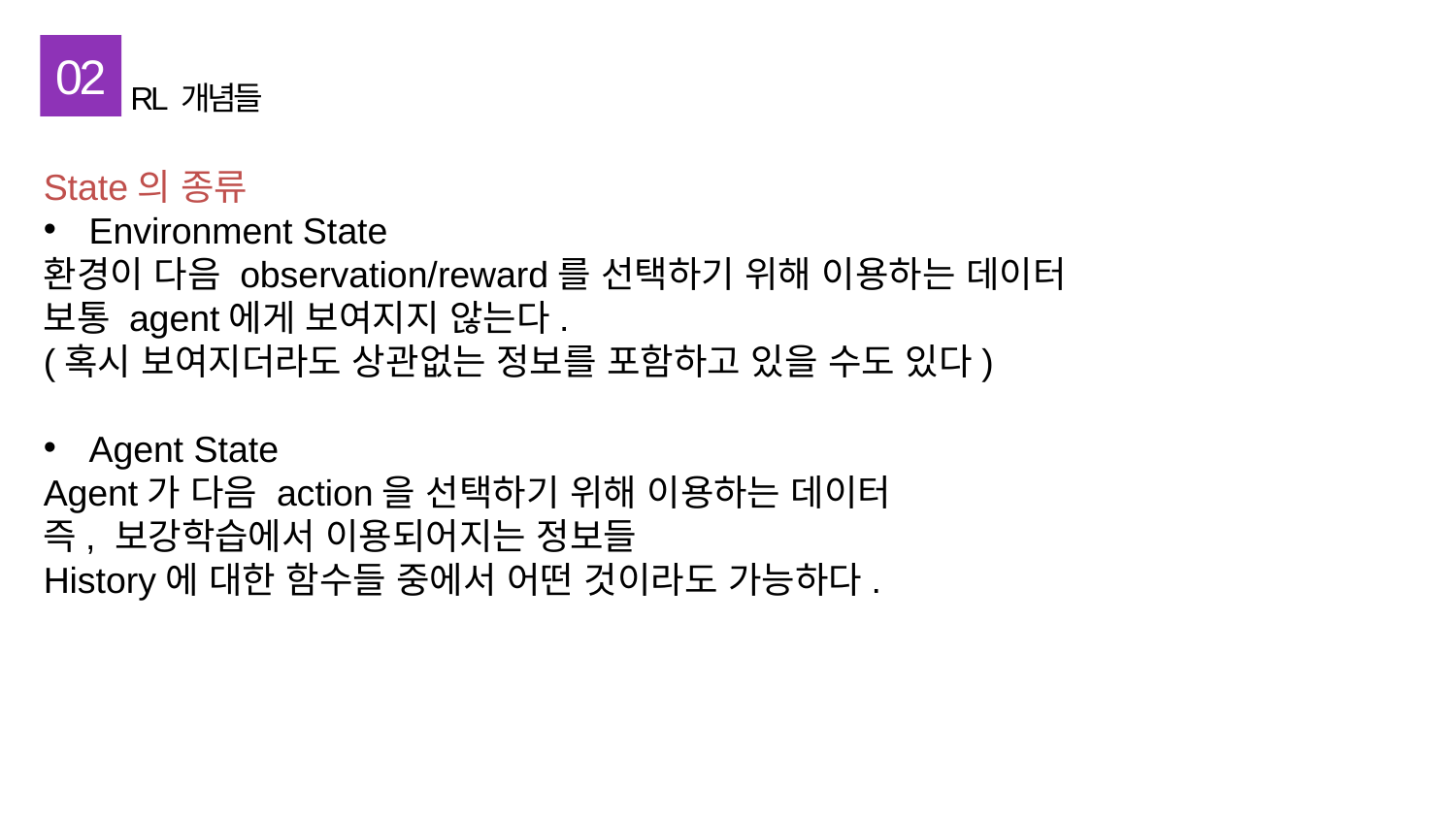

02
RL 개념들
State의 종류
Environment State
환경이 다음 observation/reward를 선택하기 위해 이용하는 데이터
보통 agent에게 보여지지 않는다.
(혹시 보여지더라도 상관없는 정보를 포함하고 있을 수도 있다)

Agent State
Agent가 다음 action을 선택하기 위해 이용하는 데이터
즉, 보강학습에서 이용되어지는 정보들
History에 대한 함수들 중에서 어떤 것이라도 가능하다.